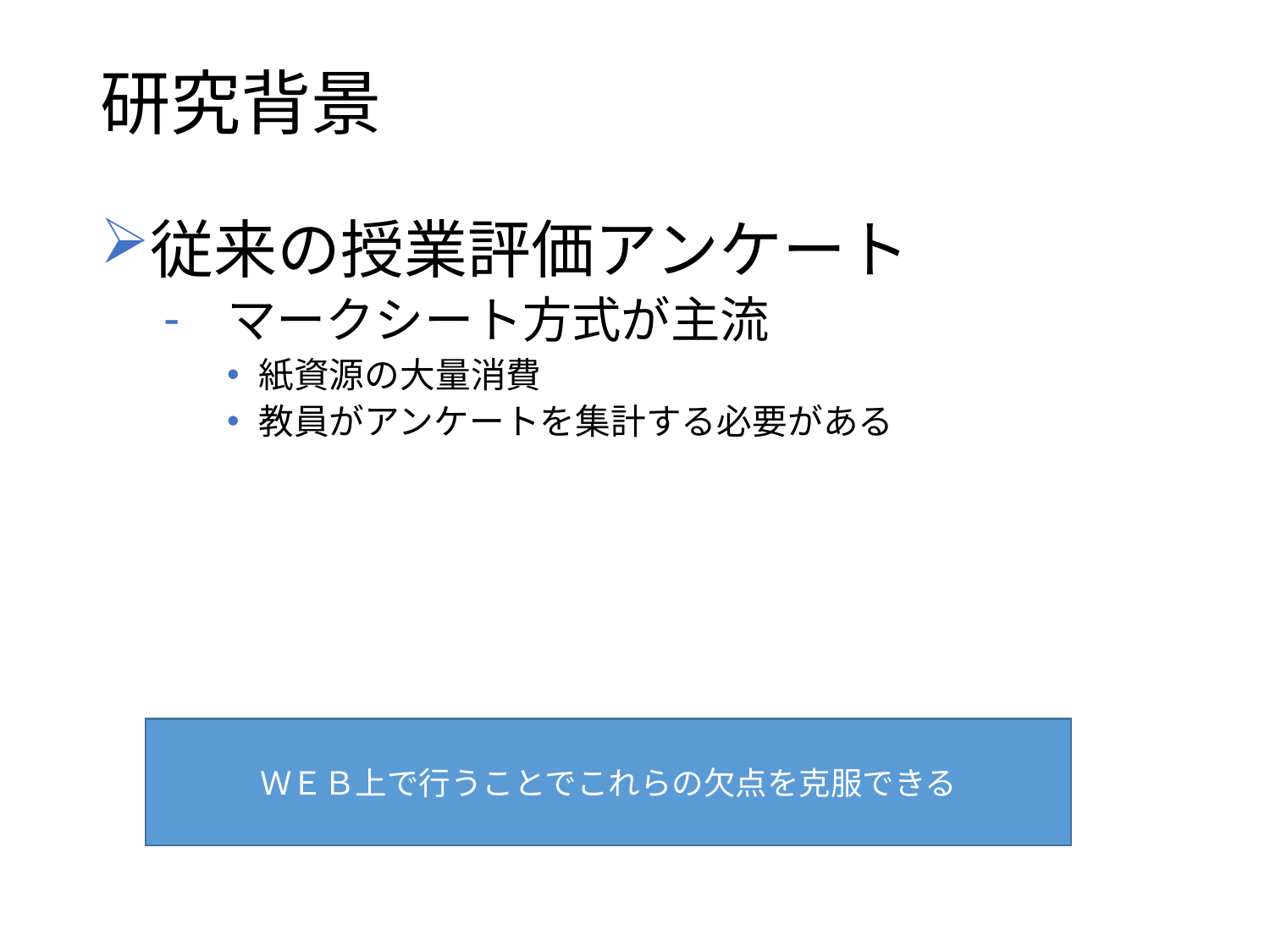

# 研究背景
従来の授業評価アンケート
マークシート方式が主流
紙資源の大量消費
教員がアンケートを集計する必要がある

ＷＥＢ上で行うことでこれらの欠点を克服できる